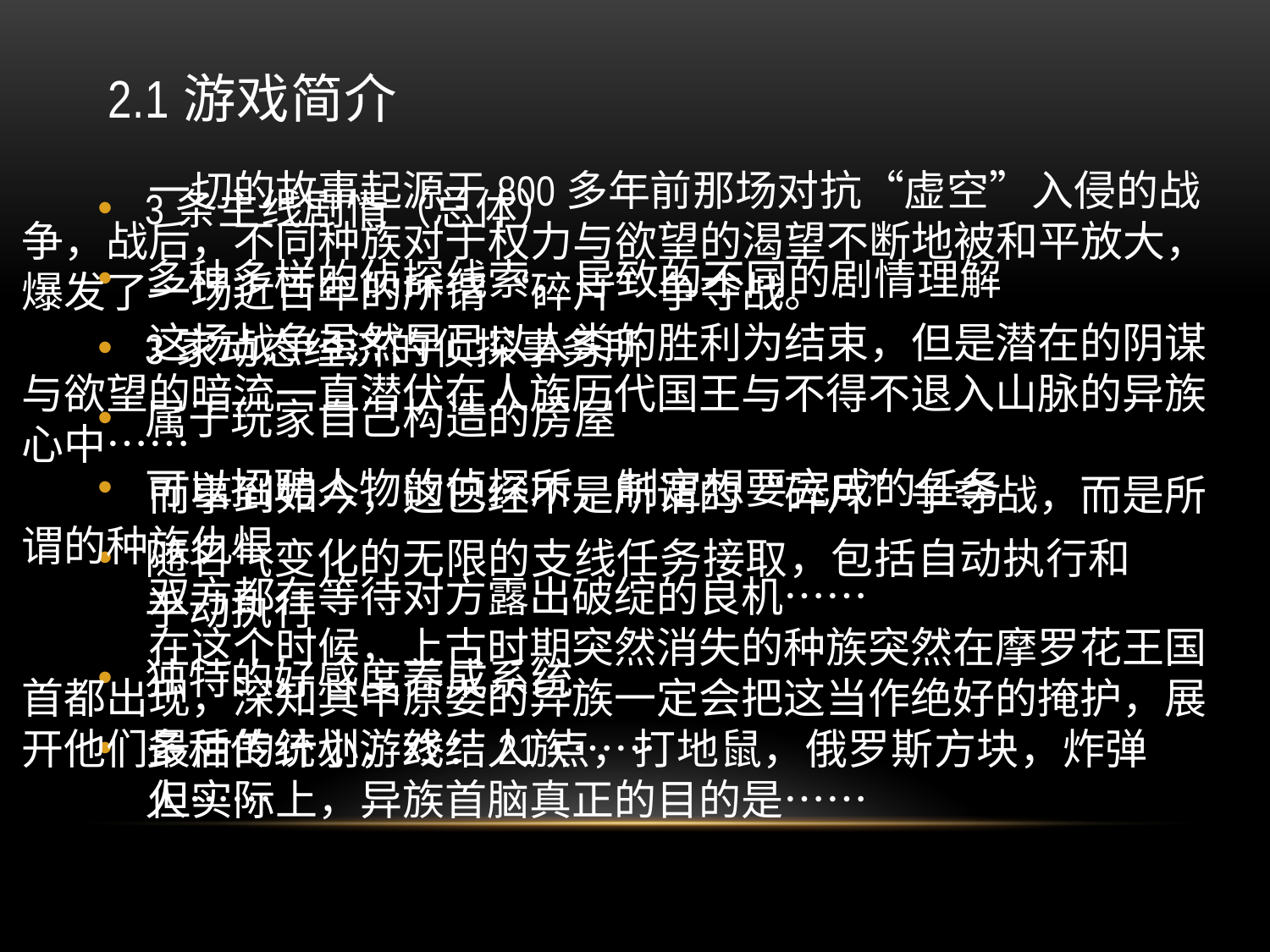

# 2.1游戏简介
	一切的故事起源于800多年前那场对抗“虚空”入侵的战争，战后，不同种族对于权力与欲望的渴望不断地被和平放大，爆发了一场近百年的所谓“碎片”争夺战。
	这场战争虽然早已以人类的胜利为结束，但是潜在的阴谋与欲望的暗流一直潜伏在人族历代国王与不得不退入山脉的异族心中……
	而事到如今，这已经不是所谓的“碎片”争夺战，而是所谓的种族仇恨
	双方都在等待对方露出破绽的良机……
	在这个时候，上古时期突然消失的种族突然在摩罗花王国首都出现，深知其中原委的异族一定会把这当作绝好的掩护，展开他们最后的计划，终结人族……
	但实际上，异族首脑真正的目的是……

3条主线剧情（总体）
多种多样的侦探线索，导致的不同的剧情理解
3家动态经济的侦探事务所
属于玩家自己构造的房屋
可以招聘人物的侦探所，制定想要完成的任务
随名气变化的无限的支线任务接取，包括自动执行和手动执行
独特的好感度养成系统
多种传统小游戏：21点，打地鼠，俄罗斯方块，炸弹人……